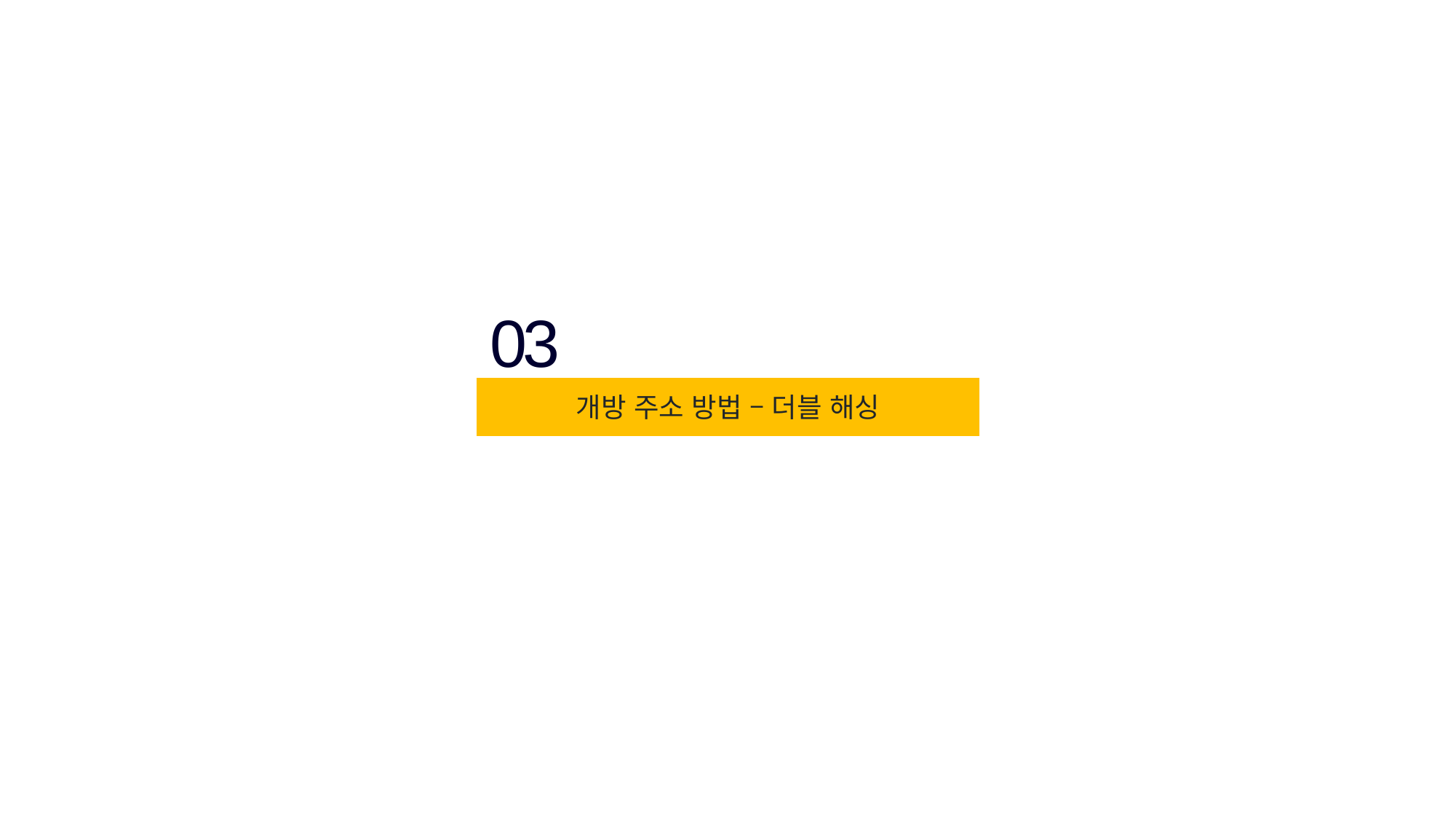

03
개방 주소 방법 – 더블 해싱